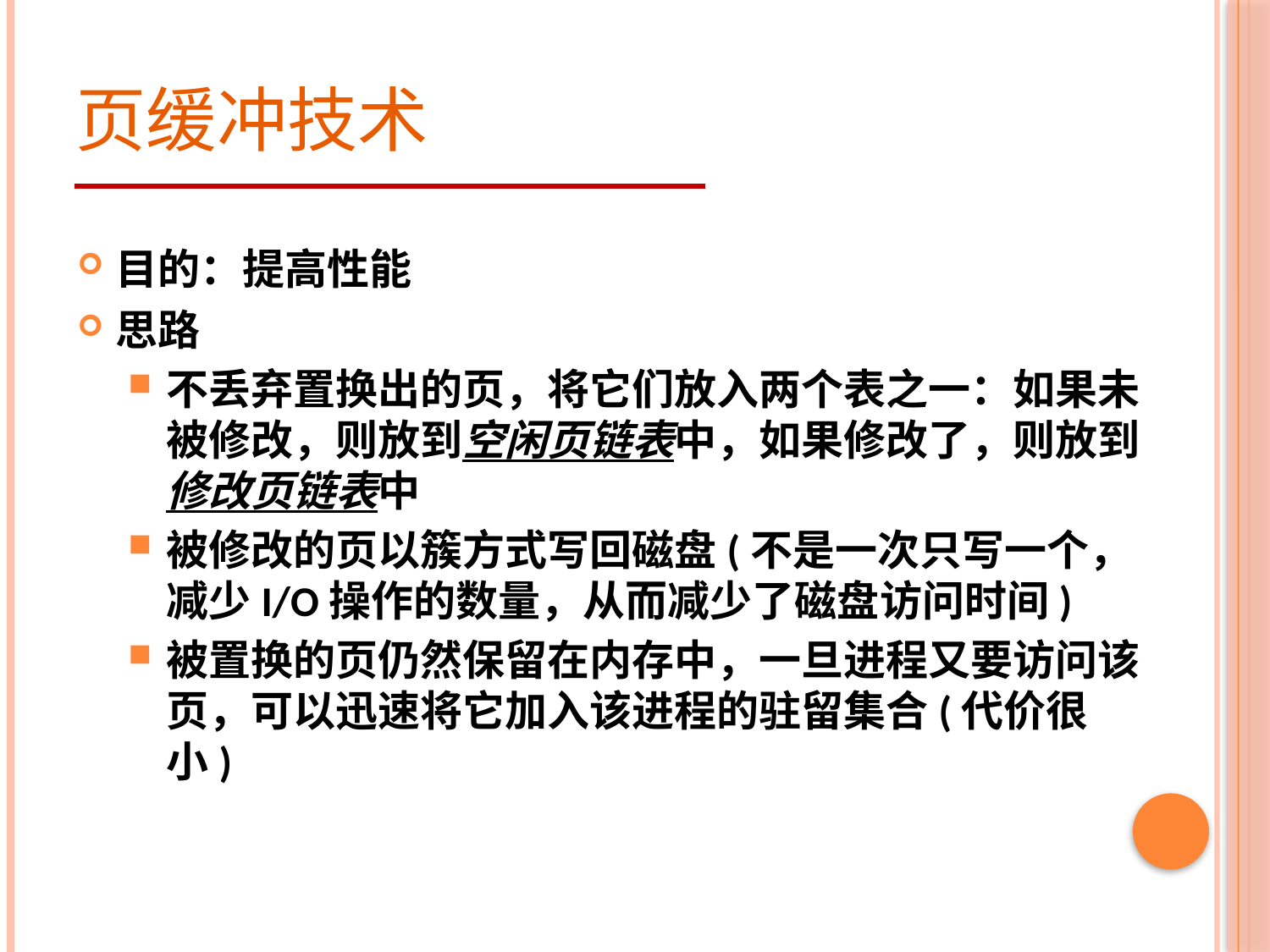

# 页缓冲技术
目的：提高性能
思路
不丢弃置换出的页，将它们放入两个表之一：如果未被修改，则放到空闲页链表中，如果修改了，则放到修改页链表中
被修改的页以簇方式写回磁盘(不是一次只写一个，减少I/O操作的数量，从而减少了磁盘访问时间)
被置换的页仍然保留在内存中，一旦进程又要访问该页，可以迅速将它加入该进程的驻留集合(代价很小)